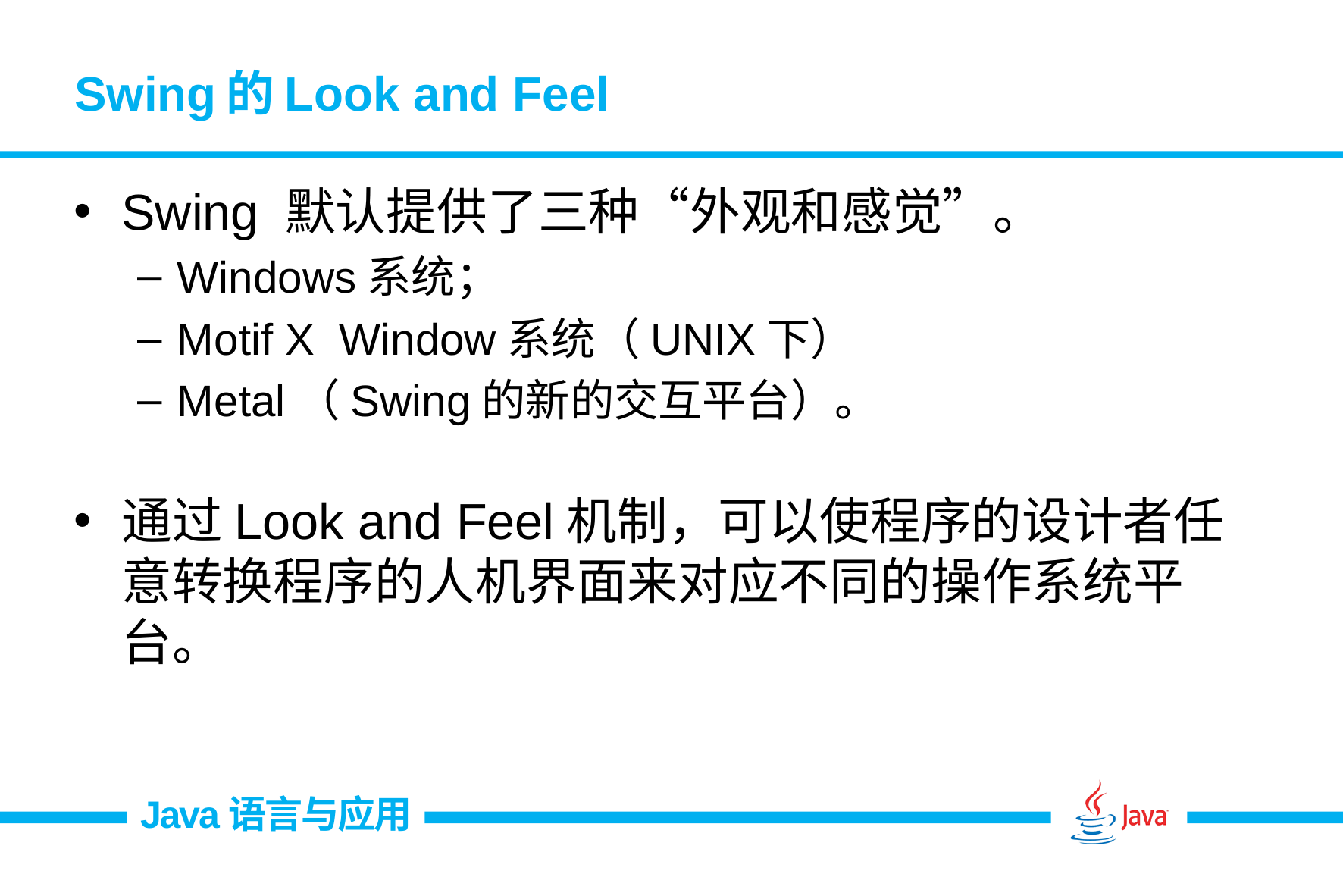

# Swing的Look and Feel
Swing 默认提供了三种“外观和感觉”。
Windows系统；
Motif X  Window系统（UNIX下）
Metal（Swing的新的交互平台）。
通过Look and Feel机制，可以使程序的设计者任意转换程序的人机界面来对应不同的操作系统平台。